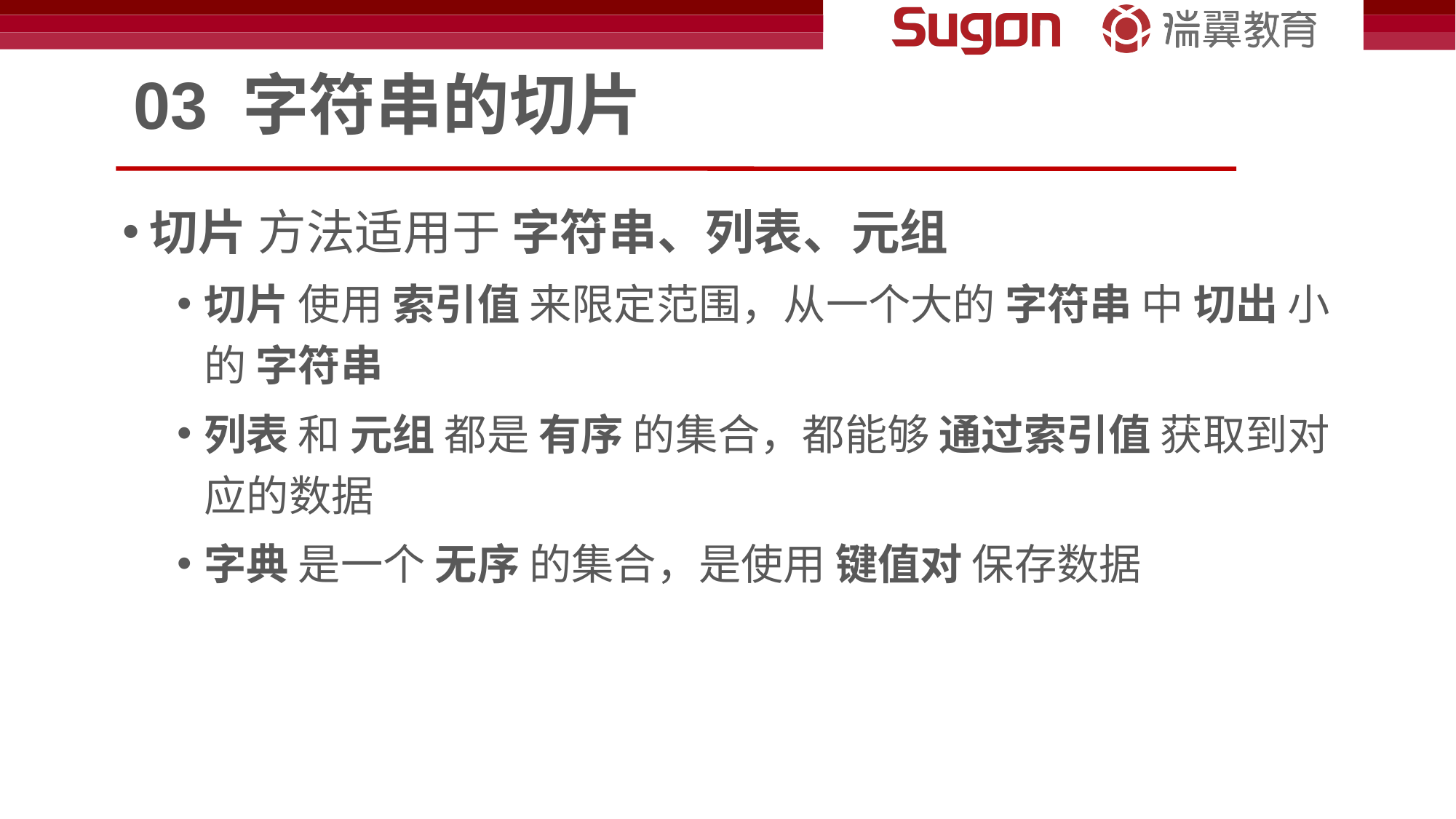

# 03 字符串的切片
切片 方法适用于 字符串、列表、元组
切片 使用 索引值 来限定范围，从一个大的 字符串 中 切出 小的 字符串
列表 和 元组 都是 有序 的集合，都能够 通过索引值 获取到对应的数据
字典 是一个 无序 的集合，是使用 键值对 保存数据